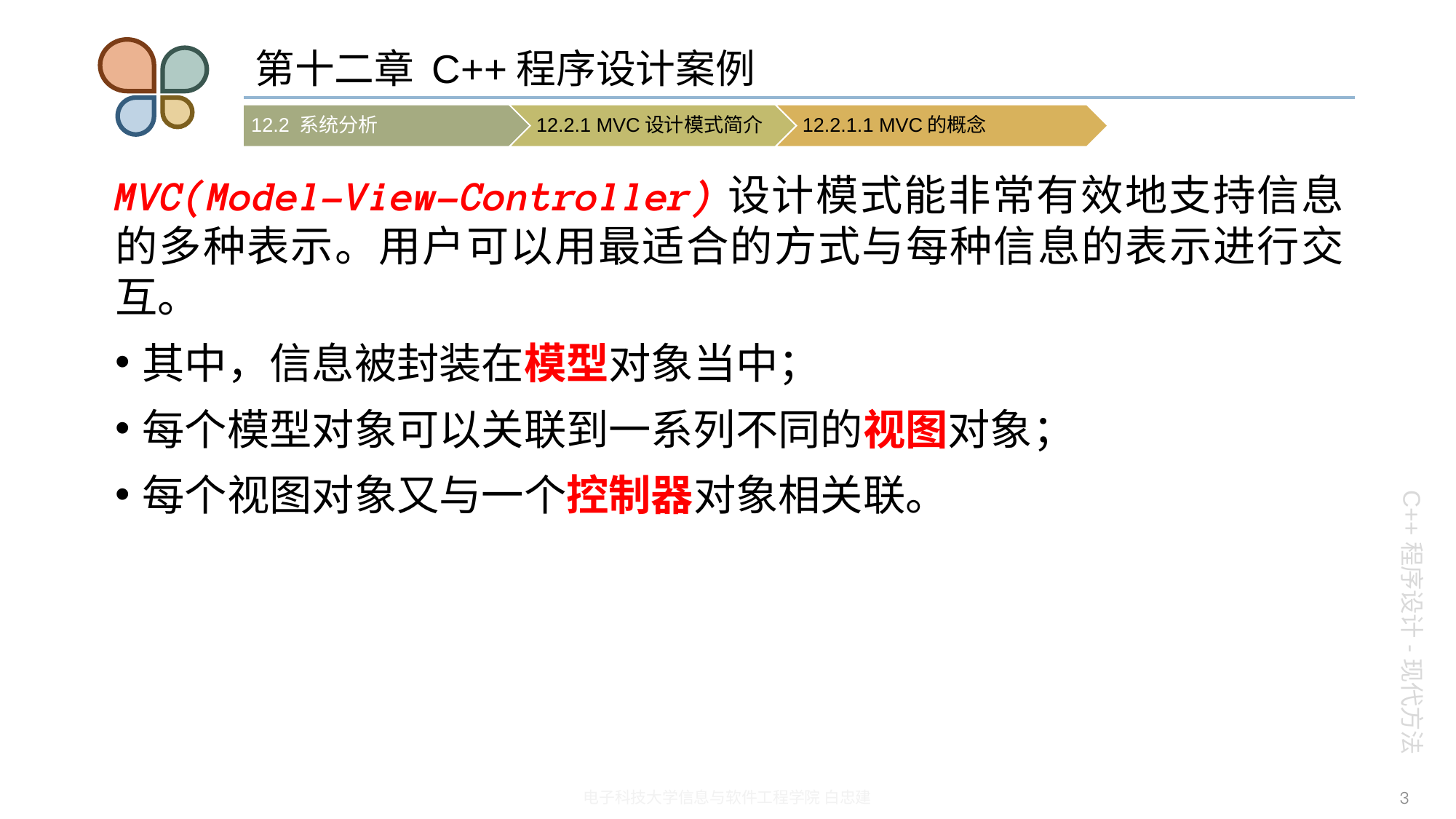

# 第十二章 C++程序设计案例
12.2 系统分析
12.2.1 MVC设计模式简介
12.2.1.1 MVC的概念
MVC(Model-View-Controller)设计模式能非常有效地支持信息的多种表示。用户可以用最适合的方式与每种信息的表示进行交互。
其中，信息被封装在模型对象当中；
每个模型对象可以关联到一系列不同的视图对象；
每个视图对象又与一个控制器对象相关联。
3